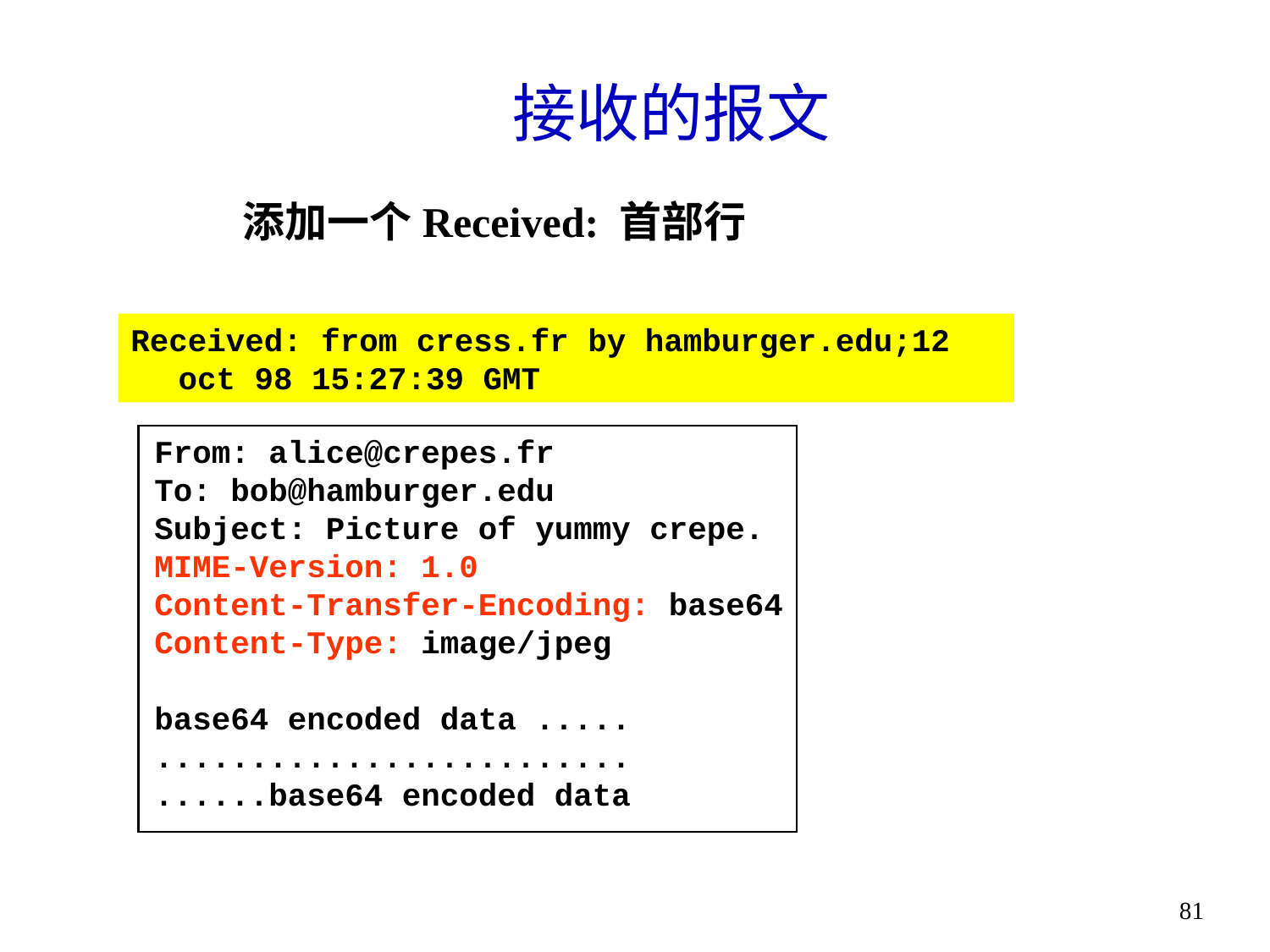

# 接收的报文

添加一个Received: 首部行
Received: from cress.fr by hamburger.edu;12 oct 98 15:27:39 GMT

From: alice@crepes.fr
To: bob@hamburger.edu
Subject: Picture of yummy crepe.
MIME-Version: 1.0
Content-Transfer-Encoding: base64
Content-Type: image/jpeg

base64 encoded data .....
.........................
......base64 encoded data

81